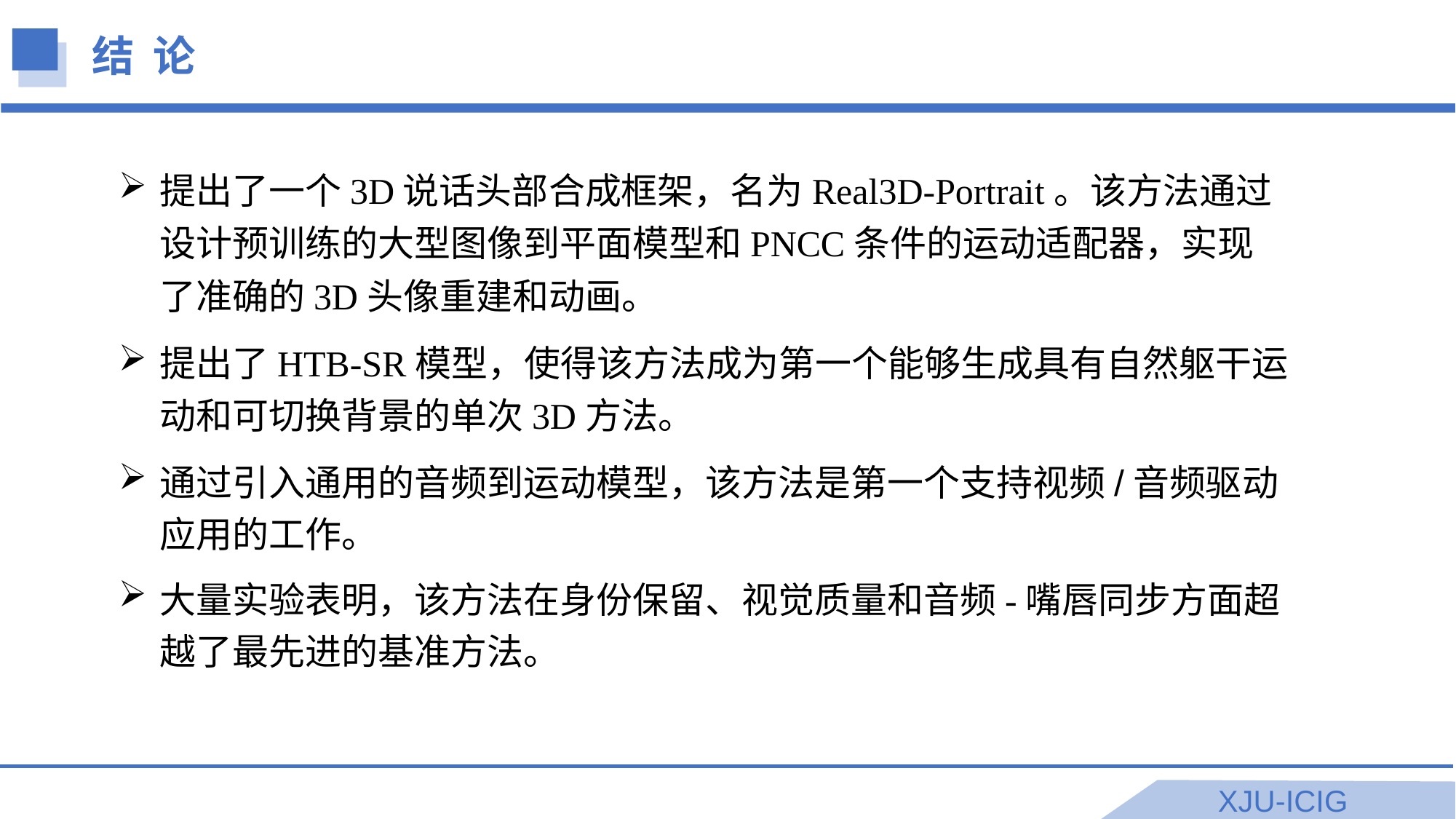

结  论

提出了一个3D说话头部合成框架，名为Real3D-Portrait。该方法通过设计预训练的大型图像到平面模型和PNCC条件的运动适配器，实现了准确的3D头像重建和动画。
提出了HTB-SR模型，使得该方法成为第一个能够生成具有自然躯干运动和可切换背景的单次3D方法。
通过引入通用的音频到运动模型，该方法是第一个支持视频/音频驱动应用的工作。
大量实验表明，该方法在身份保留、视觉质量和音频-嘴唇同步方面超越了最先进的基准方法。
XJU-ICIG